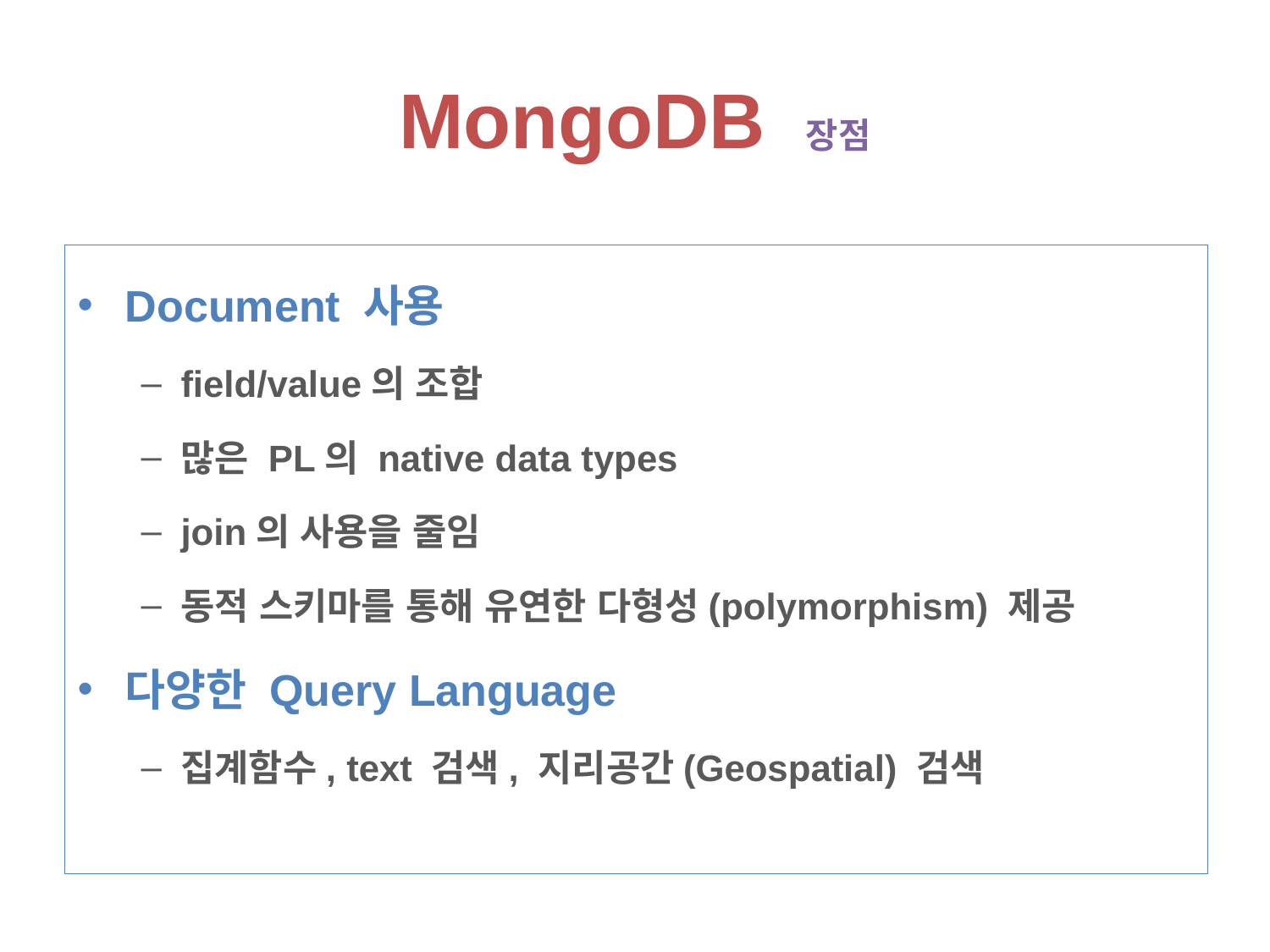

# MongoDB 장점
Document 사용
field/value의 조합
많은 PL의 native data types
join의 사용을 줄임
동적 스키마를 통해 유연한 다형성(polymorphism) 제공
다양한 Query Language
집계함수, text 검색, 지리공간(Geospatial) 검색